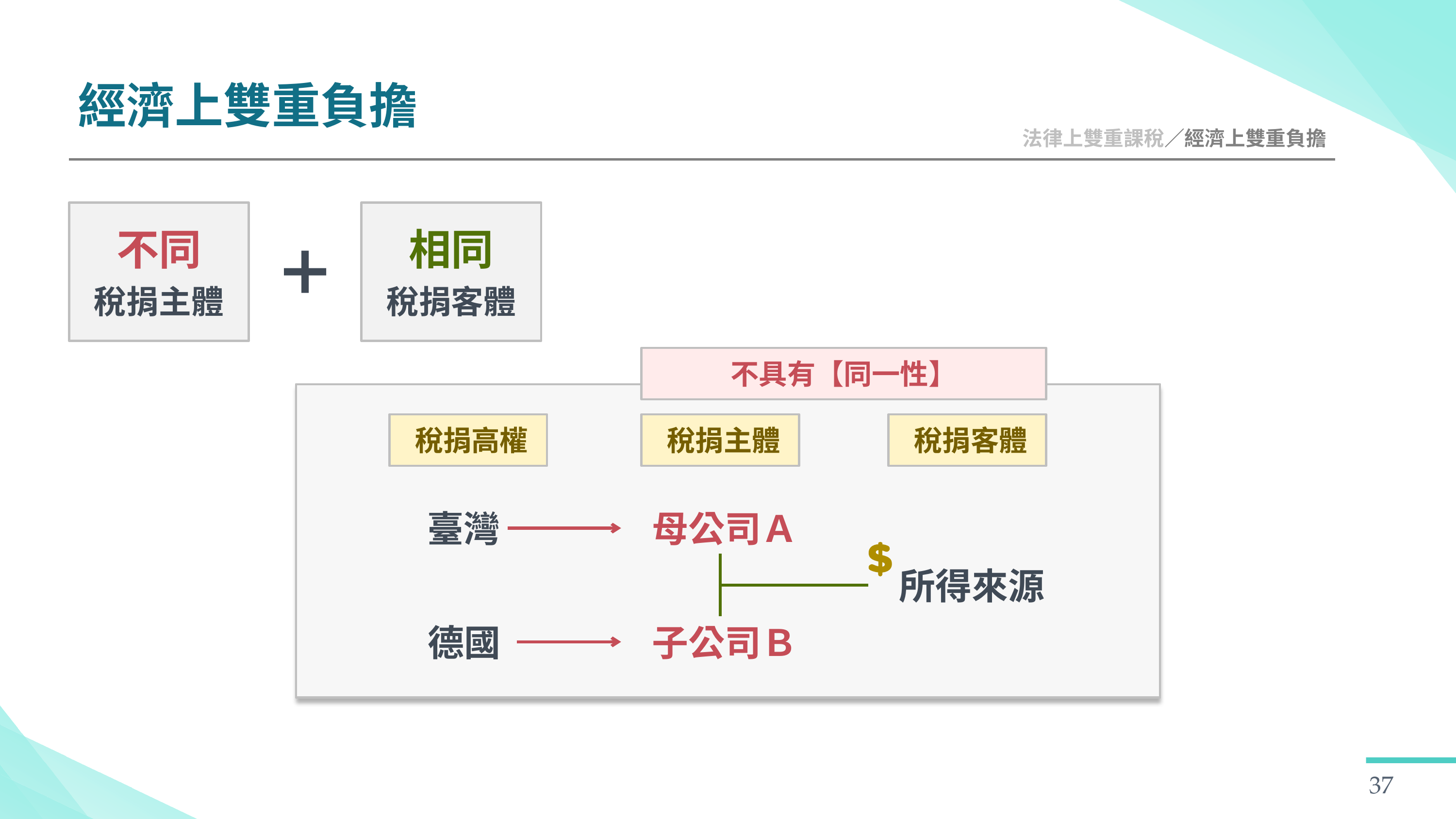

經濟上雙重負擔
法律上雙重課稅／經濟上雙重負擔

不同
稅捐主體

相同
稅捐客體

不具有【同一性】

臺灣
  母公司Ａ
  所得來源
德國
  子公司Ｂ

  稅捐高權
  稅捐主體
  稅捐客體

37